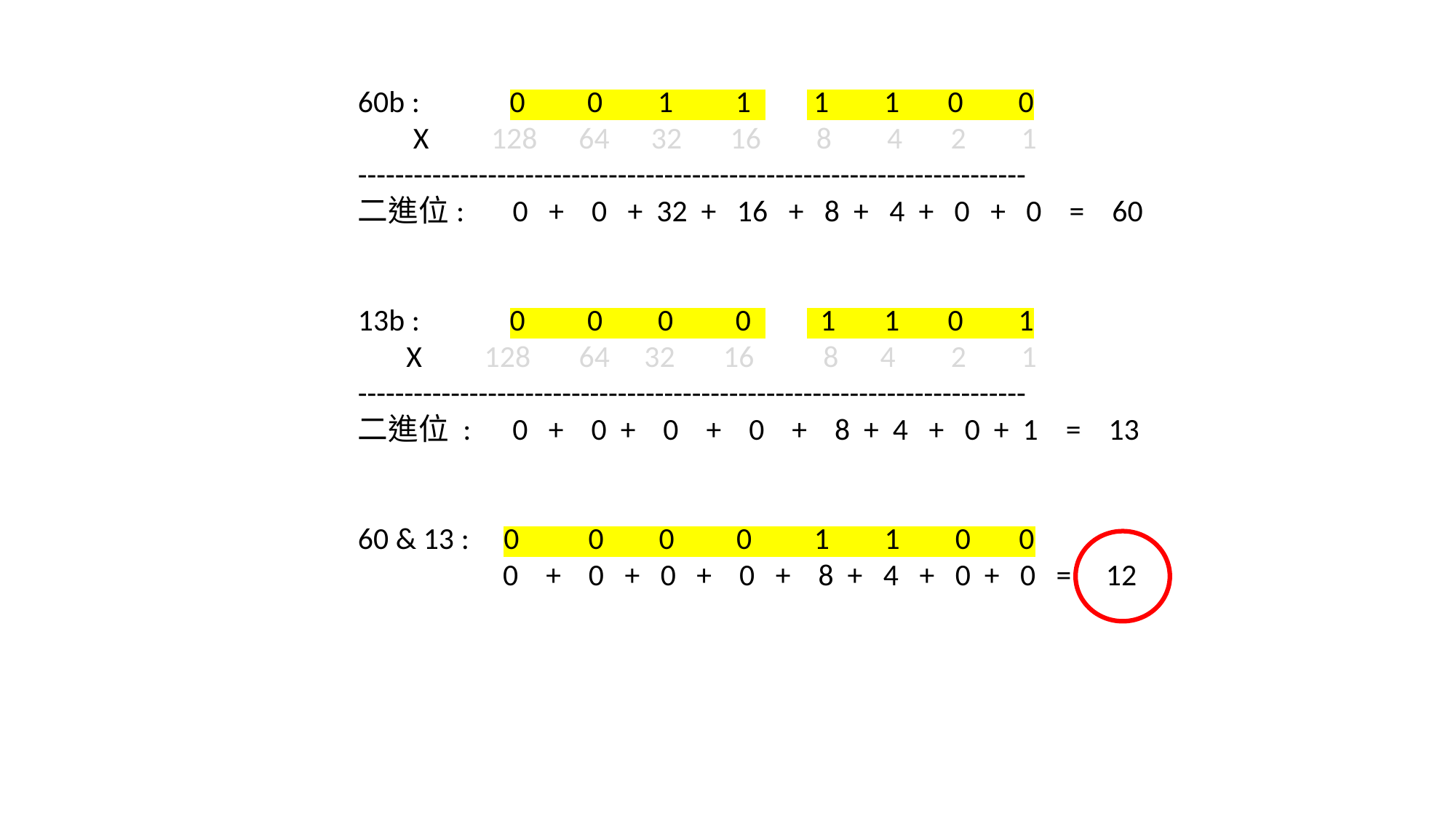

60b :             0         0        1         1         1        1       0        0
        X         128      64      32       16        8        4       2        1
------------------------------------------------------------------------
二進位:       0   +    0   +  32  +   16   +   8  +   4  +   0   +   0    =    60

13b :             0         0        0         0          1       1       0        1
       X         128       64     32       16          8      4        2        1
------------------------------------------------------------------------
二進位 :      0   +    0  +    0    +    0    +    8  +  4   +   0  +  1    =    13

60 & 13 :     0          0        0         0         1        1        0       0
                     0    +    0   +   0   +    0   +    8  +   4   +   0  +   0   =     12